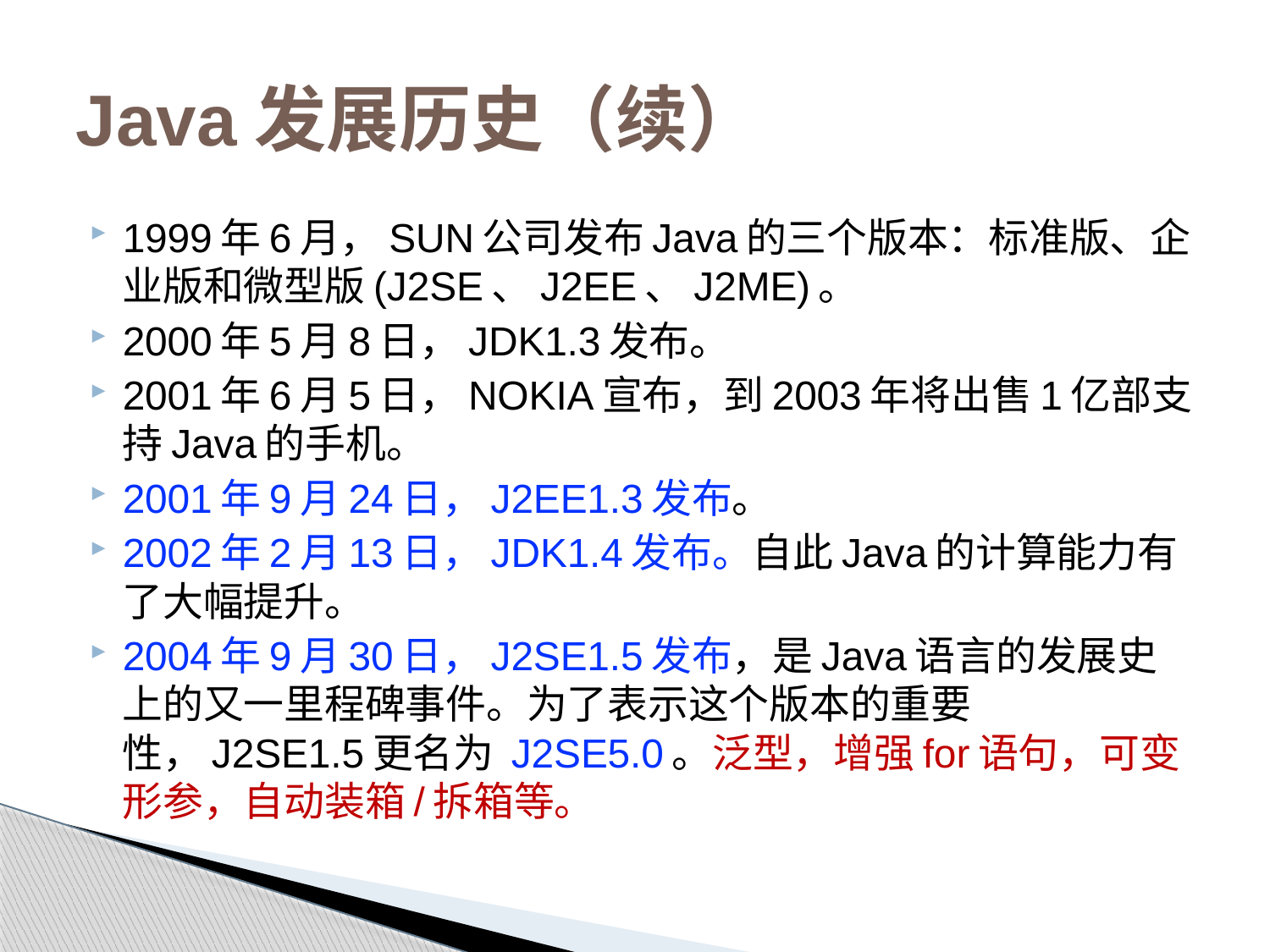

# Java发展历史（续）
1999年6月，SUN公司发布Java的三个版本：标准版、企业版和微型版(J2SE、J2EE、J2ME)。
2000年5月8日，JDK1.3发布。
2001年6月5日，NOKIA宣布，到2003年将出售1亿部支持Java的手机。
2001年9月24日，J2EE1.3发布。
2002年2月13日，JDK1.4发布。自此Java的计算能力有了大幅提升。
2004年9月30日，J2SE1.5发布，是Java语言的发展史上的又一里程碑事件。为了表示这个版本的重要性，J2SE1.5更名为 J2SE5.0。泛型，增强for语句，可变形参，自动装箱/拆箱等。